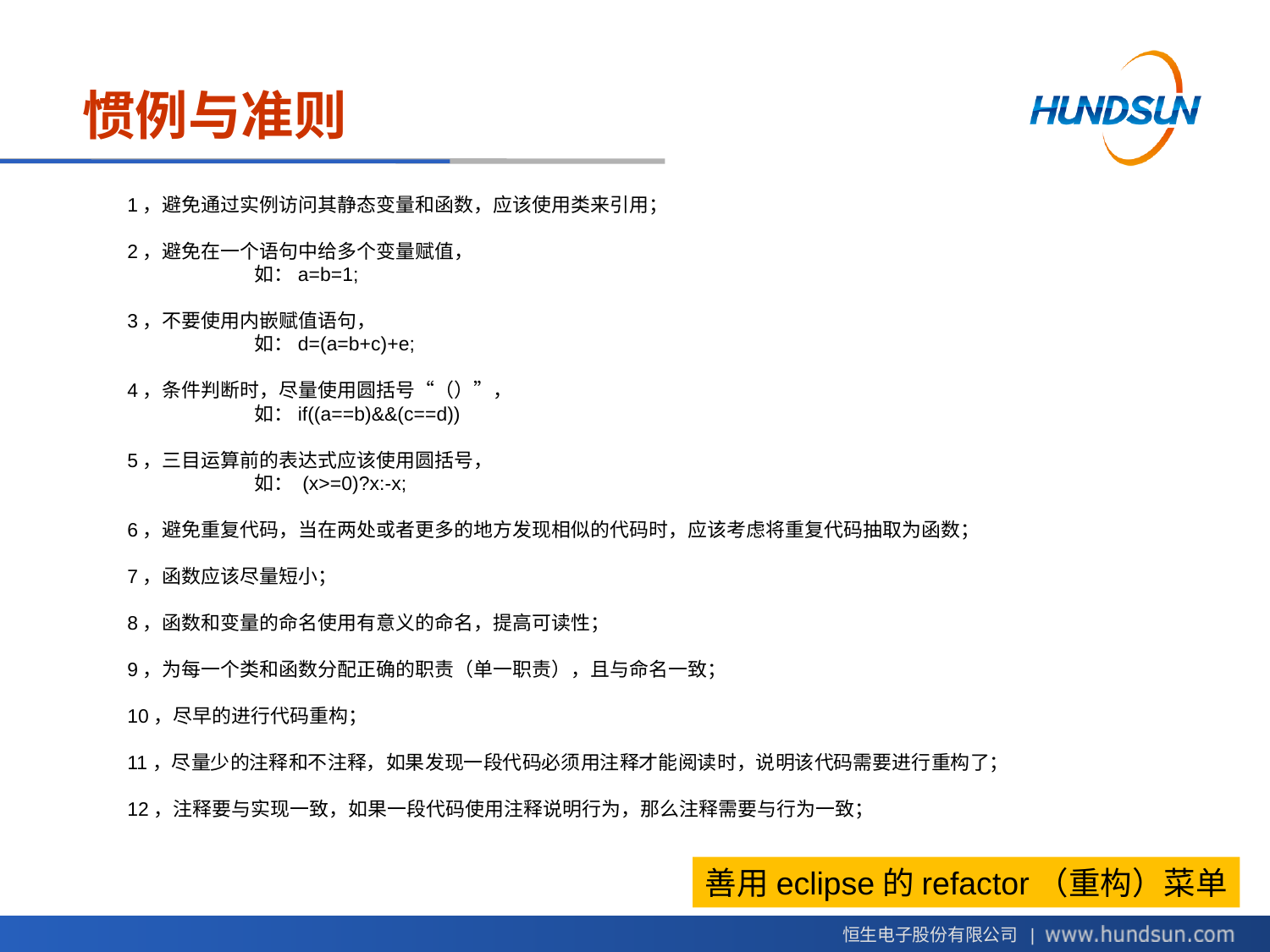

# 惯例与准则
1，避免通过实例访问其静态变量和函数，应该使用类来引用；

2，避免在一个语句中给多个变量赋值，
	如：a=b=1;

3，不要使用内嵌赋值语句，
	如：d=(a=b+c)+e;

4，条件判断时，尽量使用圆括号“（）”，
	如：if((a==b)&&(c==d))

5，三目运算前的表达式应该使用圆括号，
	如： (x>=0)?x:-x;

6，避免重复代码，当在两处或者更多的地方发现相似的代码时，应该考虑将重复代码抽取为函数；

7，函数应该尽量短小；

8，函数和变量的命名使用有意义的命名，提高可读性；

9，为每一个类和函数分配正确的职责（单一职责），且与命名一致；

10，尽早的进行代码重构；

11，尽量少的注释和不注释，如果发现一段代码必须用注释才能阅读时，说明该代码需要进行重构了；

12，注释要与实现一致，如果一段代码使用注释说明行为，那么注释需要与行为一致；

善用eclipse的refactor（重构）菜单